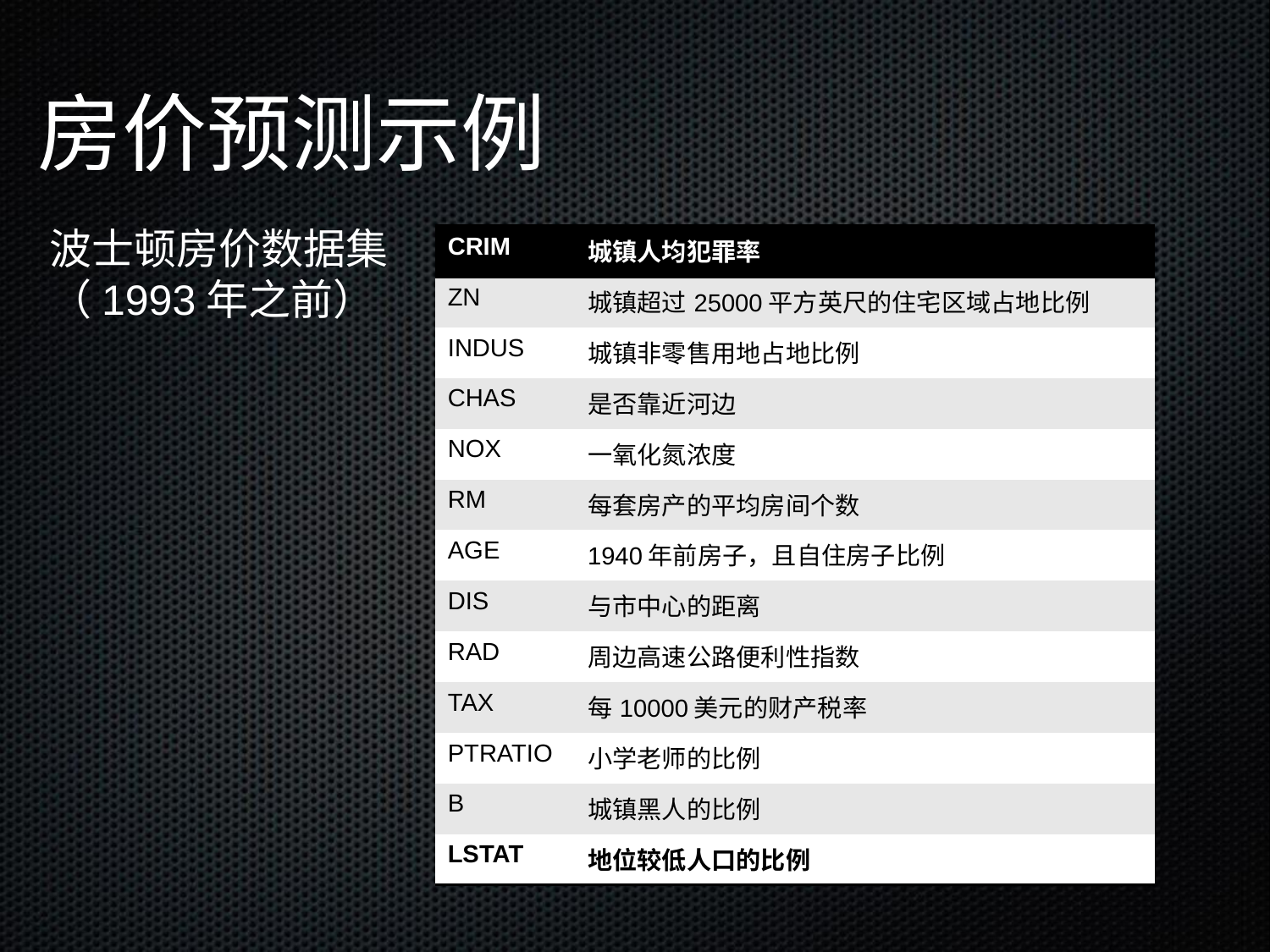

房价预测示例
波士顿房价数据集
（1993年之前）
| CRIM | 城镇人均犯罪率 |
| --- | --- |
| ZN | 城镇超过25000平方英尺的住宅区域占地比例 |
| INDUS | 城镇非零售用地占地比例 |
| CHAS | 是否靠近河边 |
| NOX | 一氧化氮浓度 |
| RM | 每套房产的平均房间个数 |
| AGE | 1940年前房子，且自住房子比例 |
| DIS | 与市中心的距离 |
| RAD | 周边高速公路便利性指数 |
| TAX | 每10000美元的财产税率 |
| PTRATIO | 小学老师的比例 |
| B | 城镇黑人的比例 |
| LSTAT | 地位较低人口的比例 |